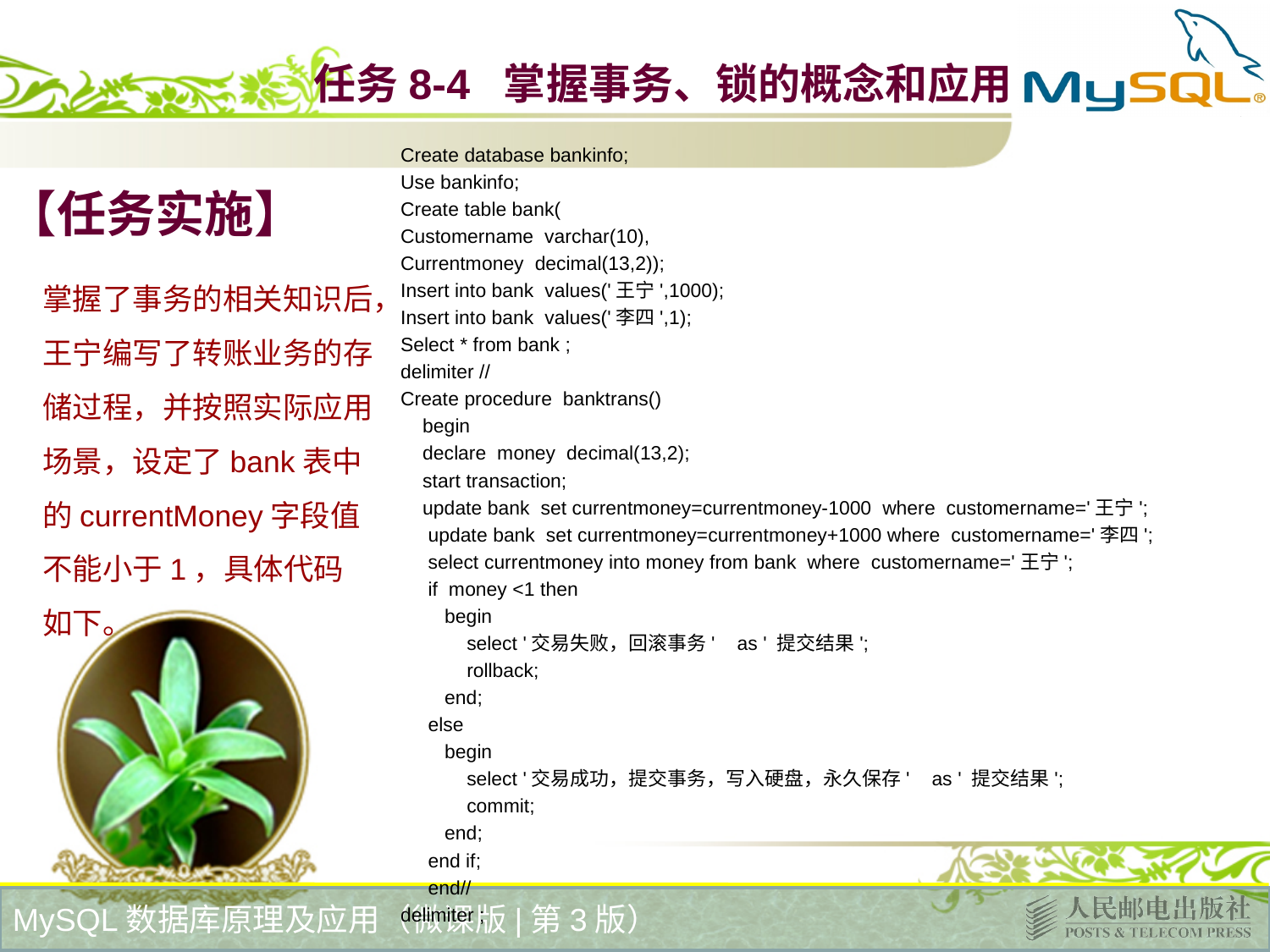

# 任务8-4  掌握事务、锁的概念和应用
Create database bankinfo;
Use bankinfo;
Create table bank(
Customername  varchar(10),
Currentmoney  decimal(13,2));
Insert into bank  values('王宁',1000);
Insert into bank  values('李四',1);
Select * from bank ;
delimiter //
Create procedure  banktrans()
    begin
    declare  money  decimal(13,2);
    start transaction;
    update bank  set currentmoney=currentmoney-1000  where  customername='王宁';
     update bank  set currentmoney=currentmoney+1000 where  customername='李四';
     select currentmoney into money from bank  where  customername='王宁';
     if  money <1 then
        begin
            select '交易失败，回滚事务'    as ' 提交结果';
            rollback;
        end;
     else
        begin
            select '交易成功，提交事务，写入硬盘，永久保存'    as ' 提交结果';
            commit;
        end;
     end if;
     end//
delimiter ;
【任务实施】
掌握了事务的相关知识后，王宁编写了转账业务的存储过程，并按照实际应用场景，设定了bank表中的currentMoney字段值不能小于1，具体代码如下。